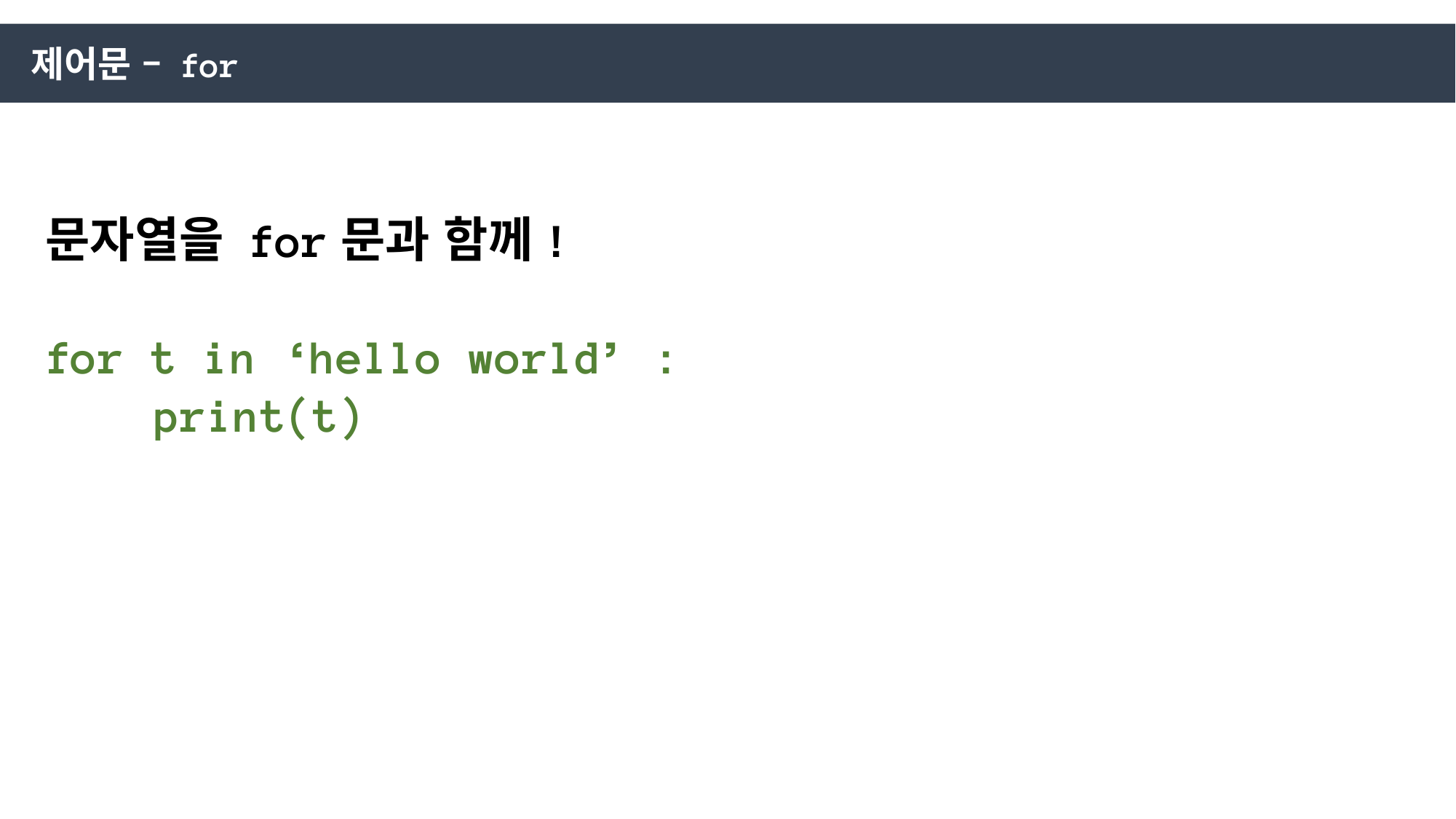

제어문 – for

문자열을 for문과 함께!

for t in ‘hello world’ :
	print(t)